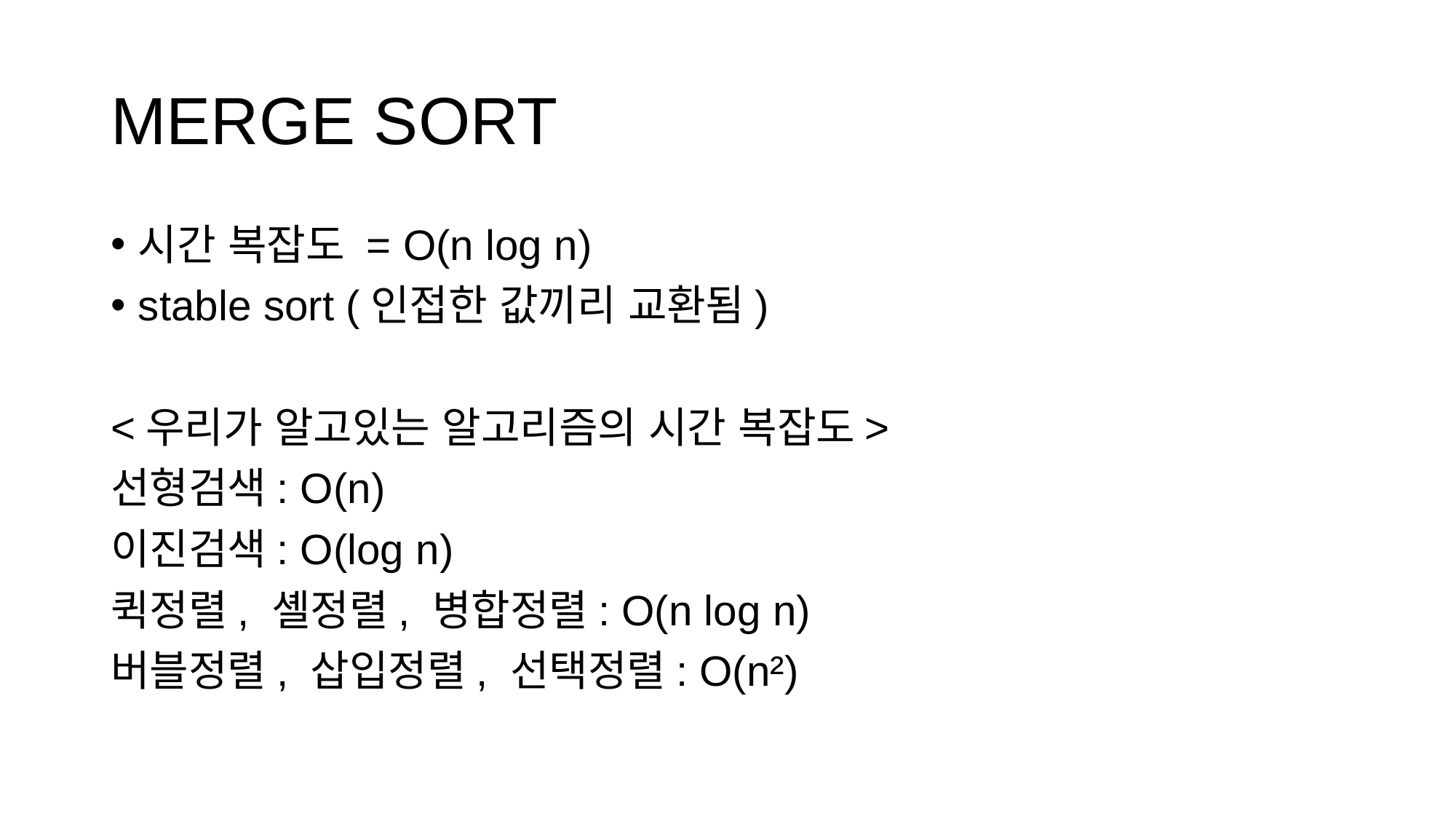

# MERGE SORT
시간 복잡도 = O(n log n)
stable sort (인접한 값끼리 교환됨)

<우리가 알고있는 알고리즘의 시간 복잡도>
선형검색: O(n)
이진검색: O(log n)
퀵정렬, 셸정렬, 병합정렬: O(n log n)
버블정렬, 삽입정렬, 선택정렬: O(n²)